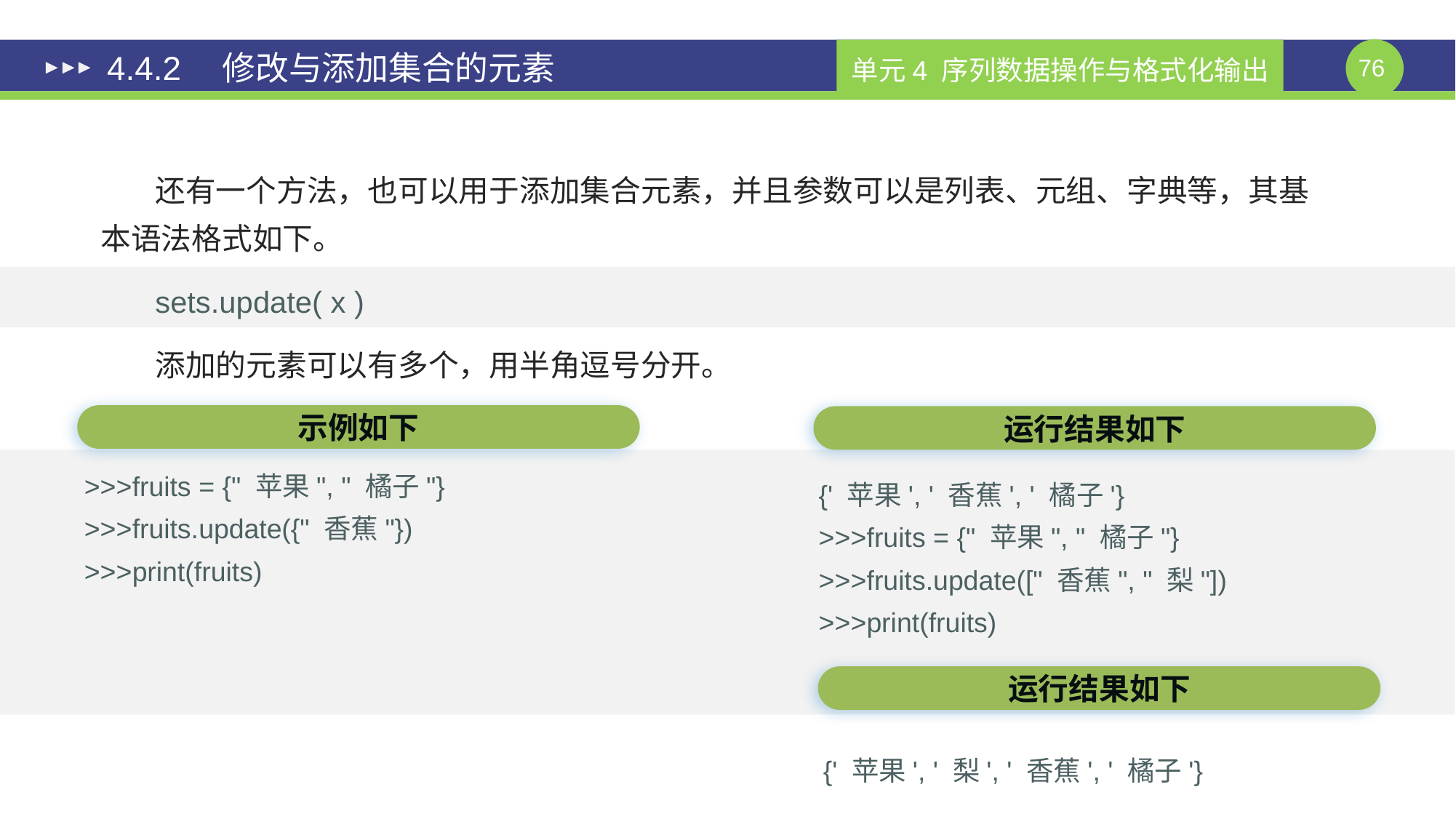

# 4.4.2　修改与添加集合的元素
还有一个方法，也可以用于添加集合元素，并且参数可以是列表、元组、字典等，其基本语法格式如下。

sets.update( x )

添加的元素可以有多个，用半角逗号分开。

示例如下
运行结果如下

>>>fruits = {" 苹果", " 橘子"}
>>>fruits.update({" 香蕉"})
>>>print(fruits)
{' 苹果', ' 香蕉', ' 橘子'}
>>>fruits = {" 苹果", " 橘子"}
>>>fruits.update([" 香蕉", " 梨"])
>>>print(fruits)
运行结果如下
{' 苹果', ' 梨', ' 香蕉', ' 橘子'}